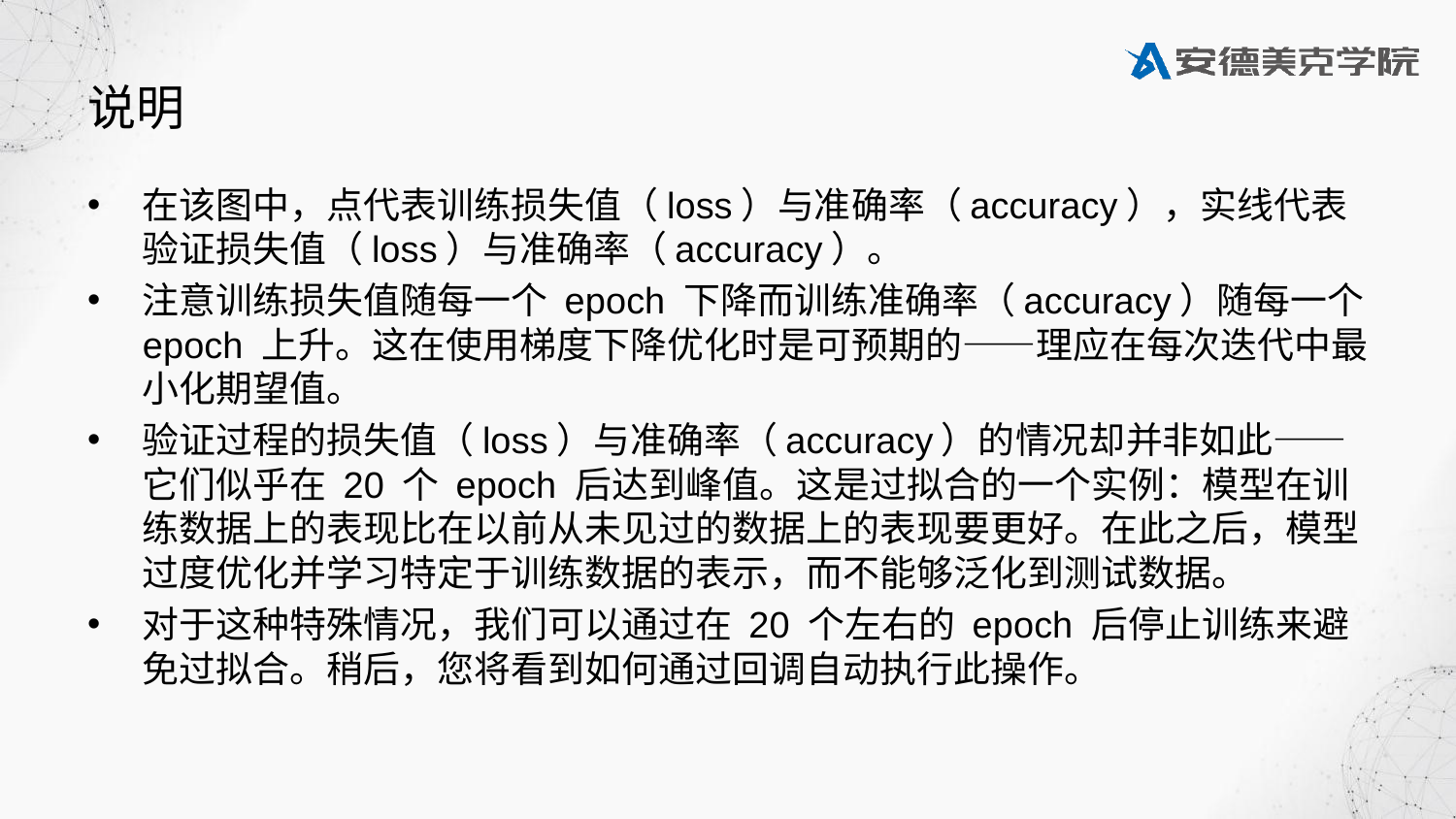

# 说明
在该图中，点代表训练损失值（loss）与准确率（accuracy），实线代表验证损失值（loss）与准确率（accuracy）。
注意训练损失值随每一个 epoch 下降而训练准确率（accuracy）随每一个 epoch 上升。这在使用梯度下降优化时是可预期的——理应在每次迭代中最小化期望值。
验证过程的损失值（loss）与准确率（accuracy）的情况却并非如此——它们似乎在 20 个 epoch 后达到峰值。这是过拟合的一个实例：模型在训练数据上的表现比在以前从未见过的数据上的表现要更好。在此之后，模型过度优化并学习特定于训练数据的表示，而不能够泛化到测试数据。
对于这种特殊情况，我们可以通过在 20 个左右的 epoch 后停止训练来避免过拟合。稍后，您将看到如何通过回调自动执行此操作。